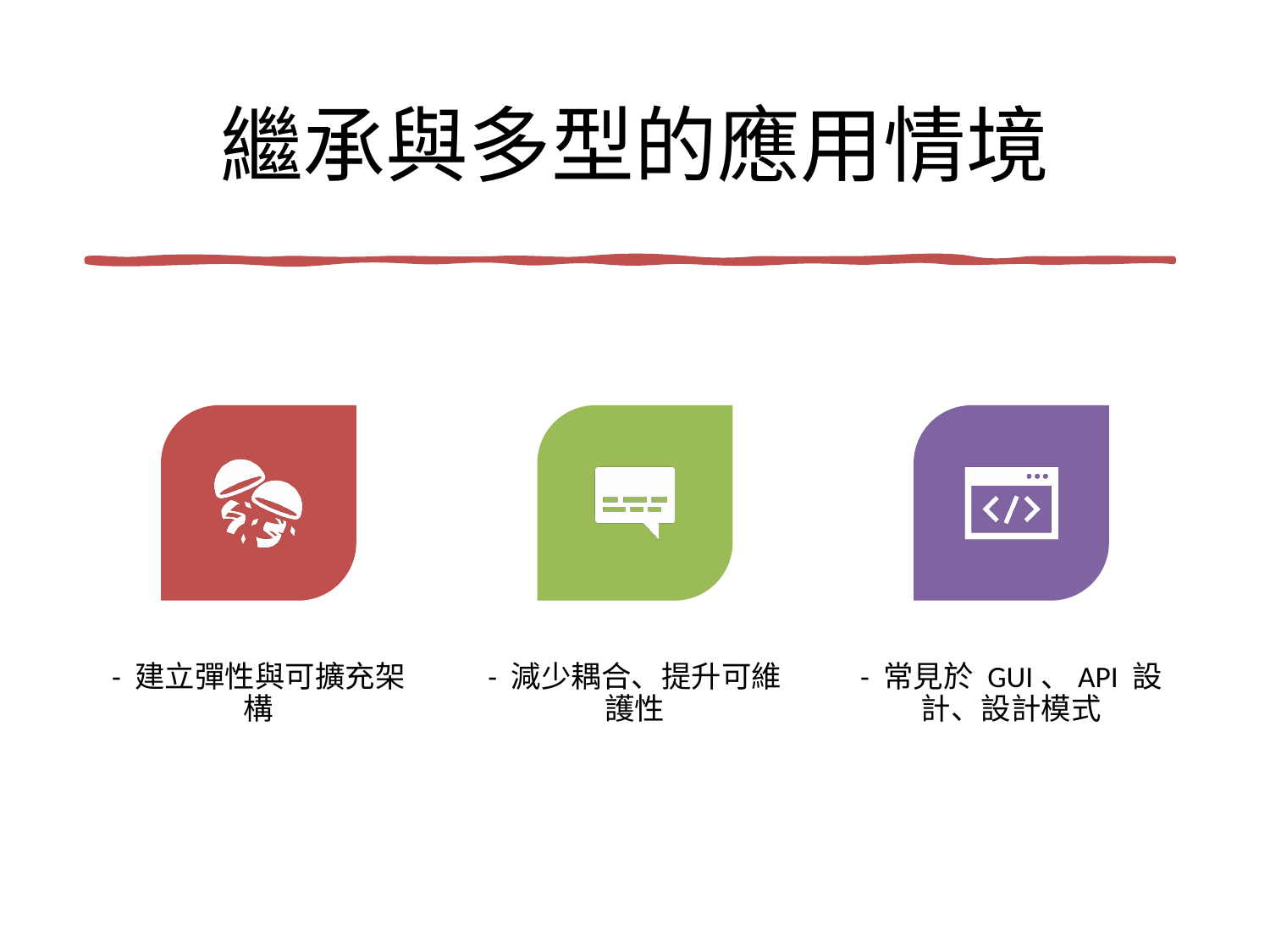

# 繼承與多型的應用情境

- 建立彈性與可擴充架構
- 減少耦合、提升可維護性
- 常見於 GUI、API 設計、設計模式